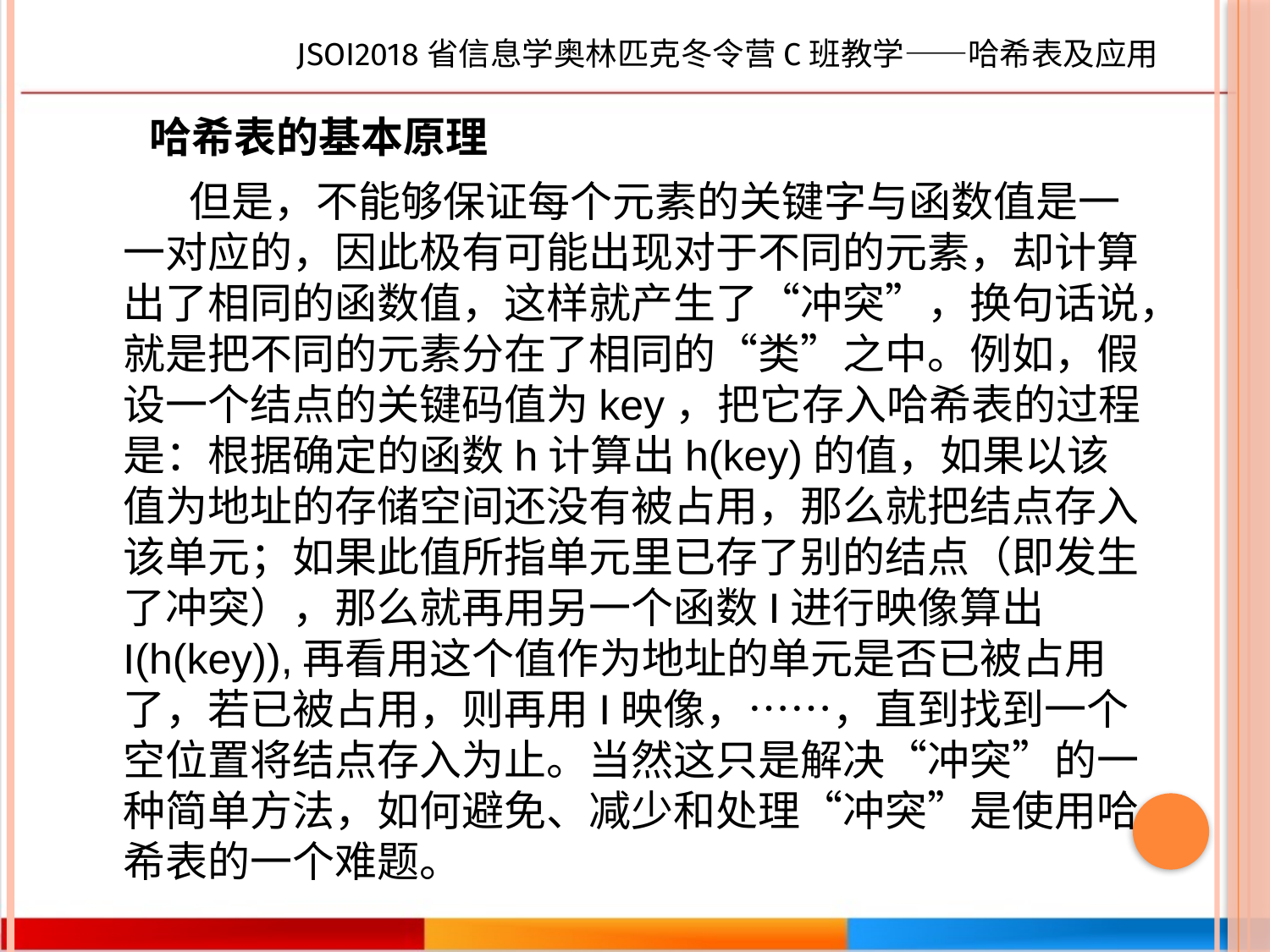

JSOI2018省信息学奥林匹克冬令营C班教学——哈希表及应用
哈希表的基本原理
  但是，不能够保证每个元素的关键字与函数值是一一对应的，因此极有可能出现对于不同的元素，却计算出了相同的函数值，这样就产生了“冲突”，换句话说，就是把不同的元素分在了相同的“类”之中。例如，假设一个结点的关键码值为key，把它存入哈希表的过程是：根据确定的函数h计算出h(key)的值，如果以该值为地址的存储空间还没有被占用，那么就把结点存入该单元；如果此值所指单元里已存了别的结点（即发生了冲突），那么就再用另一个函数I进行映像算出I(h(key)),再看用这个值作为地址的单元是否已被占用了，若已被占用，则再用I映像，……，直到找到一个空位置将结点存入为止。当然这只是解决“冲突”的一种简单方法，如何避免、减少和处理“冲突”是使用哈希表的一个难题。